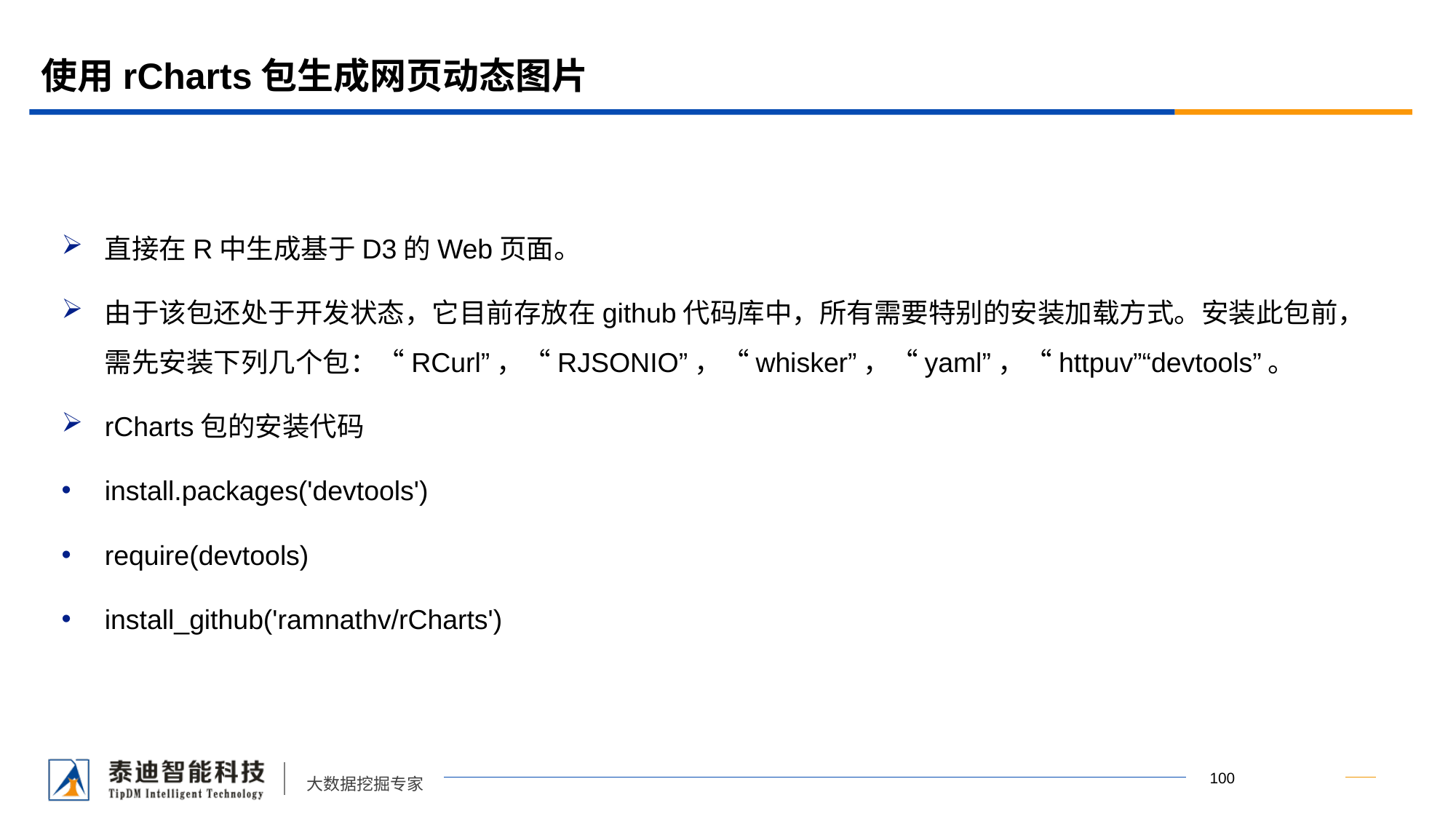

# 使用rCharts包生成网页动态图片

直接在R中生成基于D3的Web页面。
由于该包还处于开发状态，它目前存放在github代码库中，所有需要特别的安装加载方式。安装此包前，需先安装下列几个包：“RCurl”，“RJSONIO”，“whisker”，“yaml”，“httpuv”“devtools”。
rCharts包的安装代码
install.packages('devtools')
require(devtools)
install_github('ramnathv/rCharts')